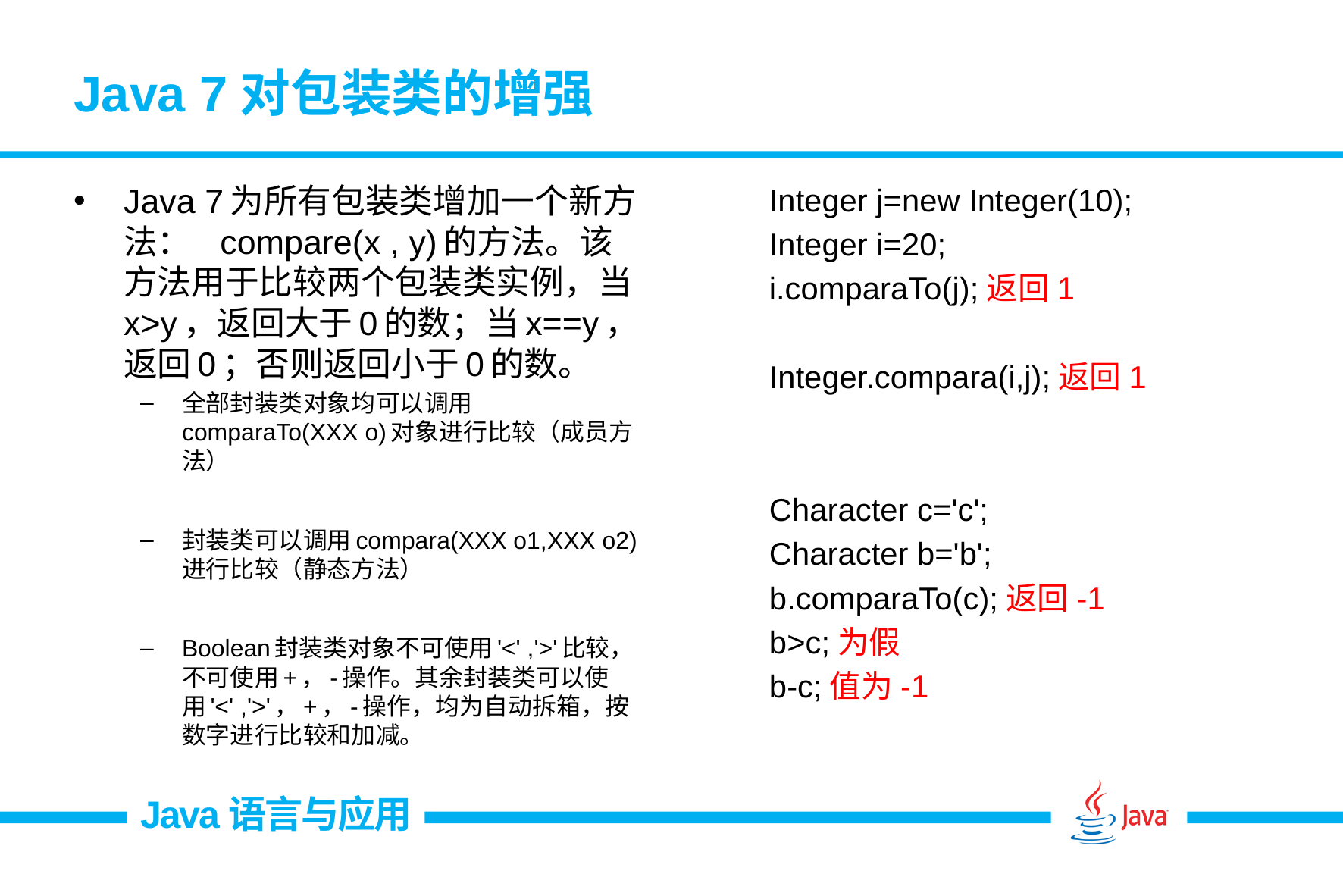

# Java 7对包装类的增强
Java 7为所有包装类增加一个新方法：   compare(x , y)的方法。该方法用于比较两个包装类实例，当x>y，返回大于0的数；当x==y，返回0；否则返回小于0的数。
全部封装类对象均可以调用
comparaTo(XXX o)对象进行比较（成员方法）

封装类可以调用compara(XXX o1,XXX o2)进行比较（静态方法）

Boolean封装类对象不可使用'<' ,'>'比较，不可使用+，-操作。其余封装类可以使用'<' ,'>'，+，-操作，均为自动拆箱，按数字进行比较和加减。

Integer j=new Integer(10);
Integer i=20;
i.comparaTo(j);返回1

Integer.compara(i,j);返回1

Character c='c';
Character b='b';
b.comparaTo(c);返回-1
b>c;为假
b-c;值为-1